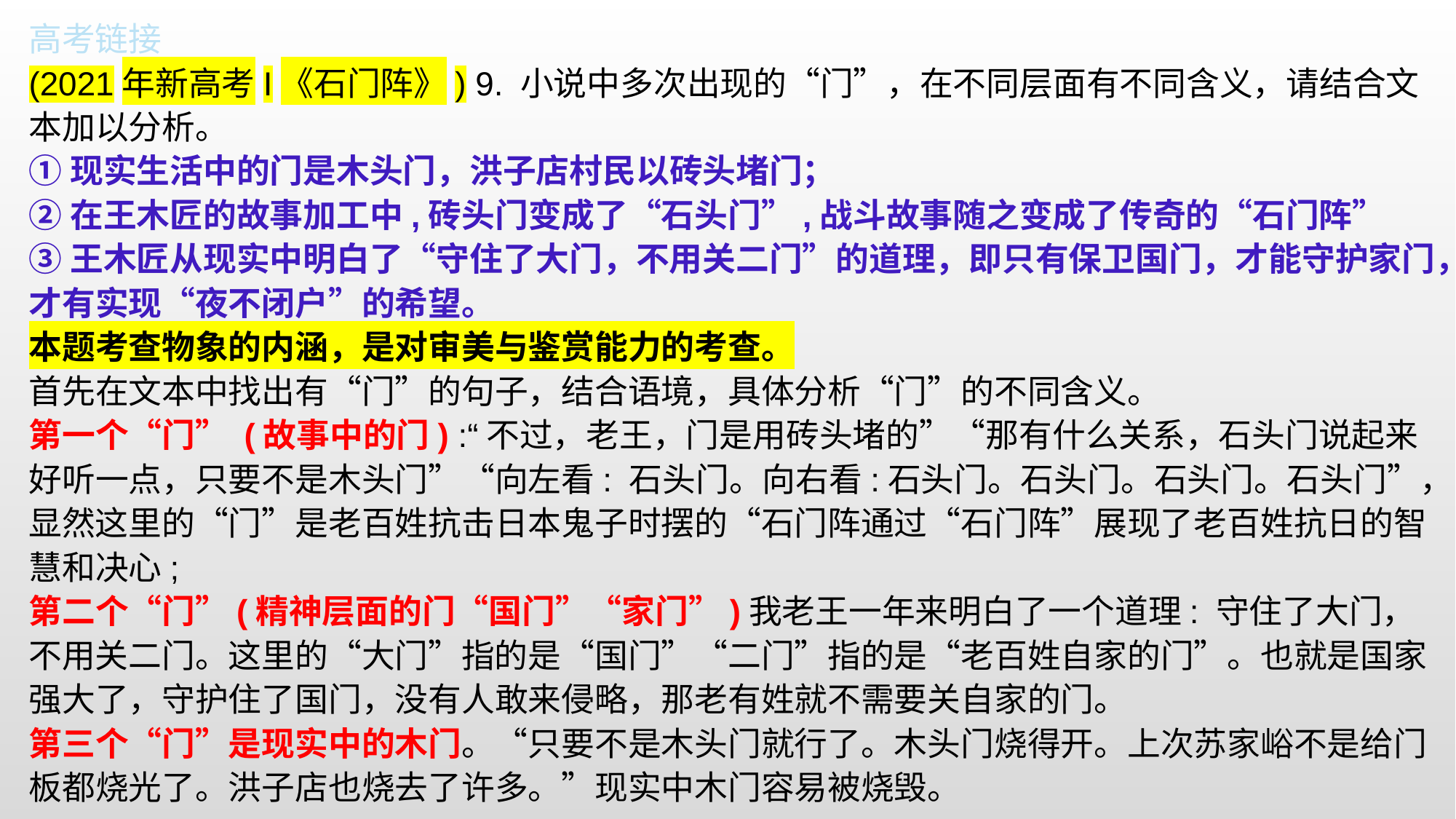

高考链接
(2021年新高考I《石门阵》) 9. 小说中多次出现的“门”，在不同层面有不同含义，请结合文本加以分析。
①现实生活中的门是木头门，洪子店村民以砖头堵门；
②在王木匠的故事加工中,砖头门变成了“石头门”,战斗故事随之变成了传奇的“石门阵”
③王木匠从现实中明白了“守住了大门，不用关二门”的道理，即只有保卫国门，才能守护家门，才有实现“夜不闭户”的希望。
本题考查物象的内涵，是对审美与鉴赏能力的考查。
首先在文本中找出有“门”的句子，结合语境，具体分析“门”的不同含义。
第一个“门” (故事中的门) :“不过，老王，门是用砖头堵的”“那有什么关系，石头门说起来好听一点，只要不是木头门”“向左看: 石头门。向右看:石头门。石头门。石头门。石头门”，显然这里的“门”是老百姓抗击日本鬼子时摆的“石门阵通过“石门阵”展现了老百姓抗日的智慧和决心;
第二个“门”(精神层面的门“国门”“家门”)我老王一年来明白了一个道理: 守住了大门，不用关二门。这里的“大门”指的是“国门”“二门”指的是“老百姓自家的门”。也就是国家强大了，守护住了国门，没有人敢来侵略，那老有姓就不需要关自家的门。
第三个“门”是现实中的木门。“只要不是木头门就行了。木头门烧得开。上次苏家峪不是给门板都烧光了。洪子店也烧去了许多。”现实中木门容易被烧毁。